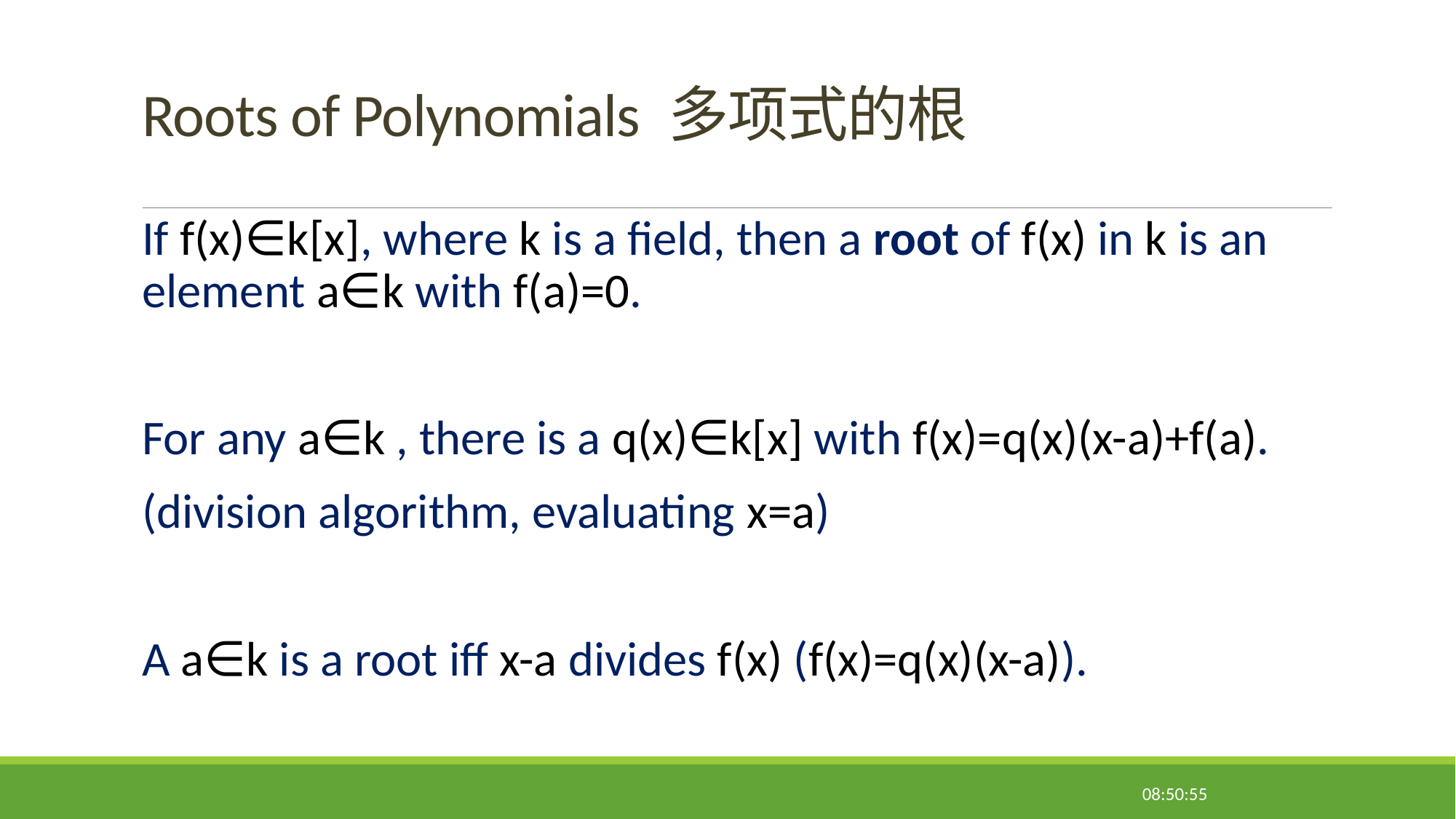

# Roots of Polynomials 多项式的根
If f(x)∈k[x], where k is a field, then a root of f(x) in k is an element a∈k with f(a)=0.

For any a∈k , there is a q(x)∈k[x] with f(x)=q(x)(x-a)+f(a).
(division algorithm, evaluating x=a)

A a∈k is a root iff x-a divides f(x) (f(x)=q(x)(x-a)).
08:50:55